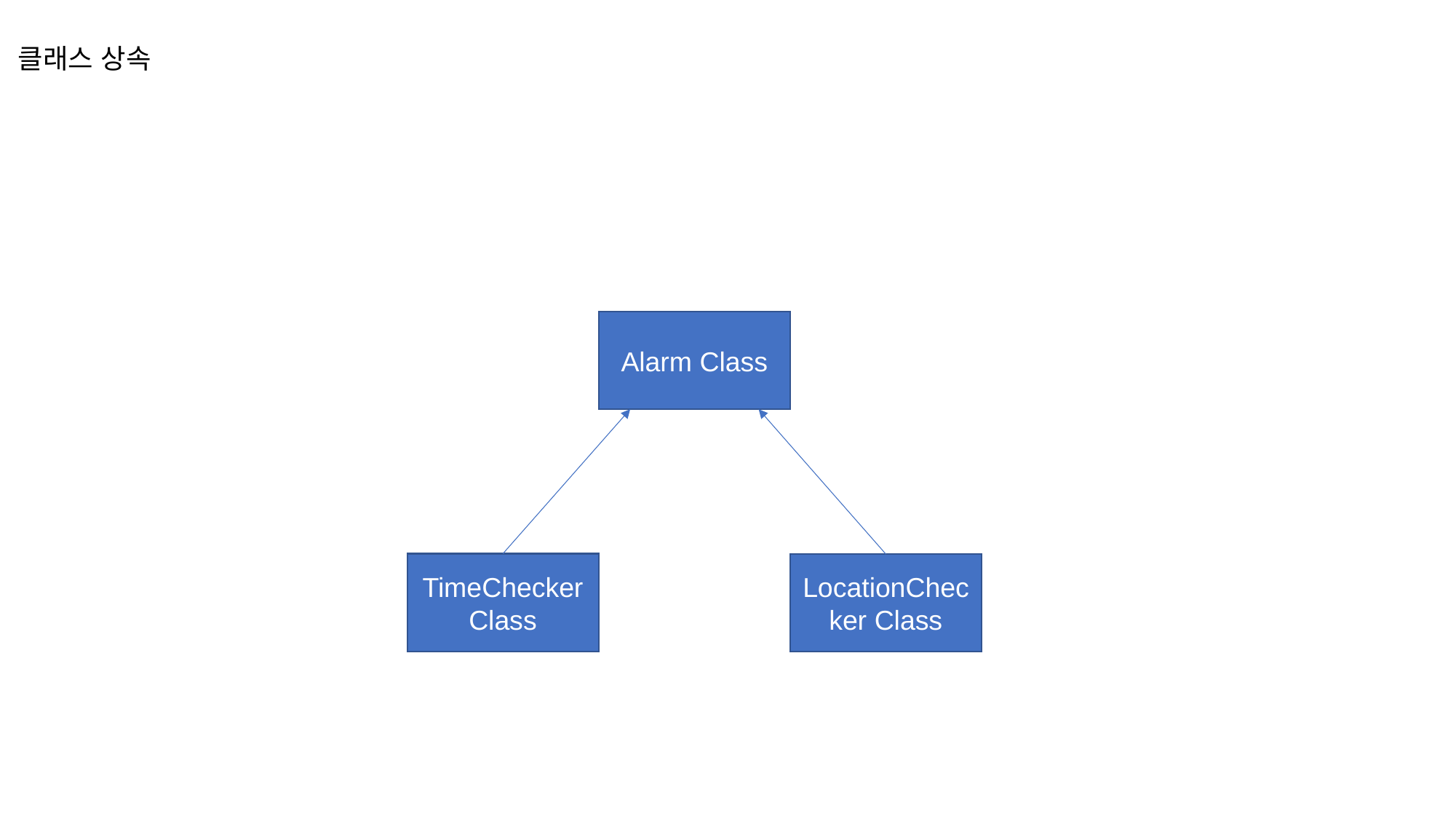

클래스 상속
Alarm Class
TimeChecker Class
LocationChecker Class